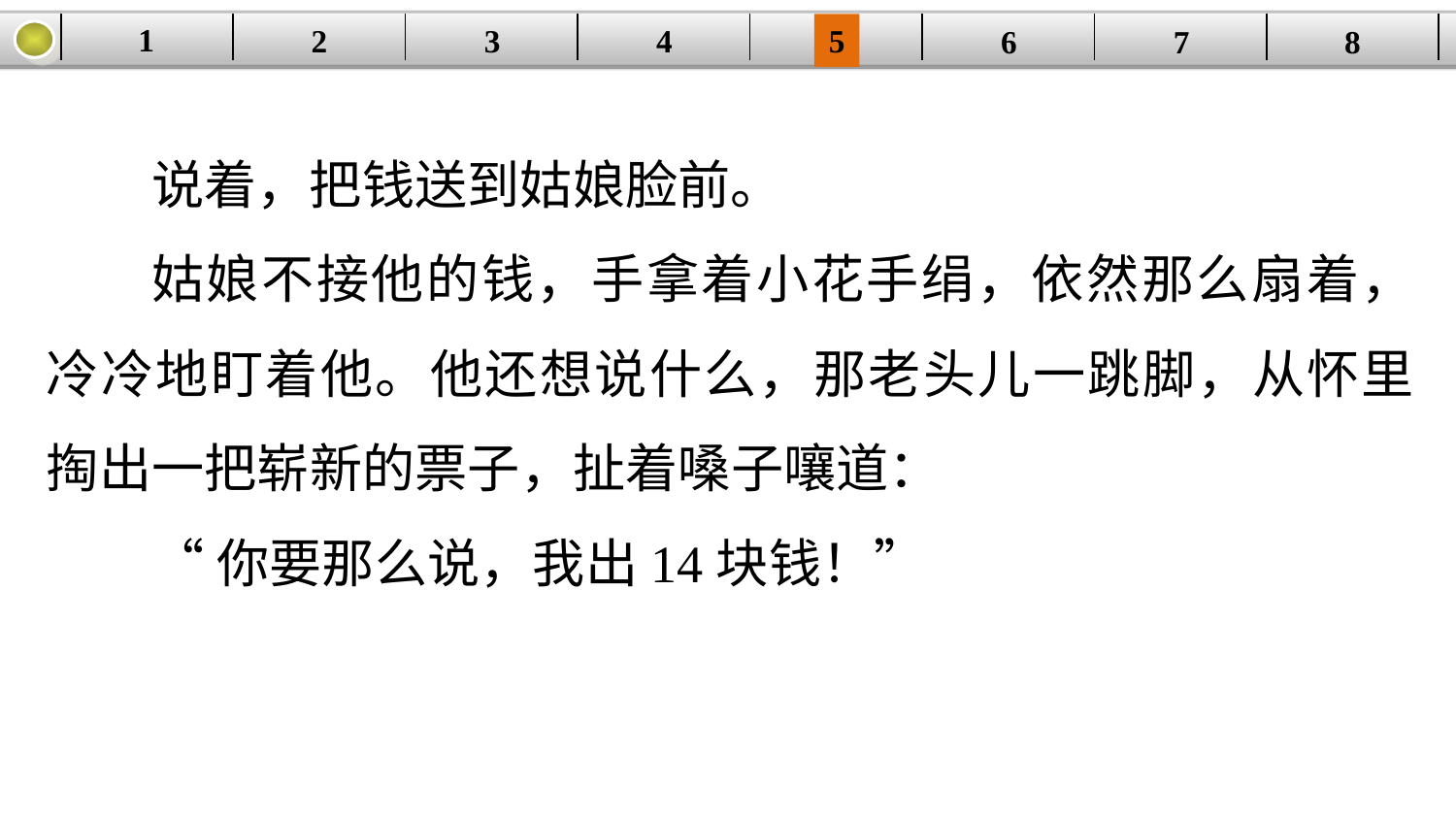

1
2
3
4
|  |  |  |  |  |  |  |  |
| --- | --- | --- | --- | --- | --- | --- | --- |
5
6
7
8

说着，把钱送到姑娘脸前。
姑娘不接他的钱，手拿着小花手绢，依然那么扇着，冷冷地盯着他。他还想说什么，那老头儿一跳脚，从怀里掏出一把崭新的票子，扯着嗓子嚷道：
“你要那么说，我出14块钱！”